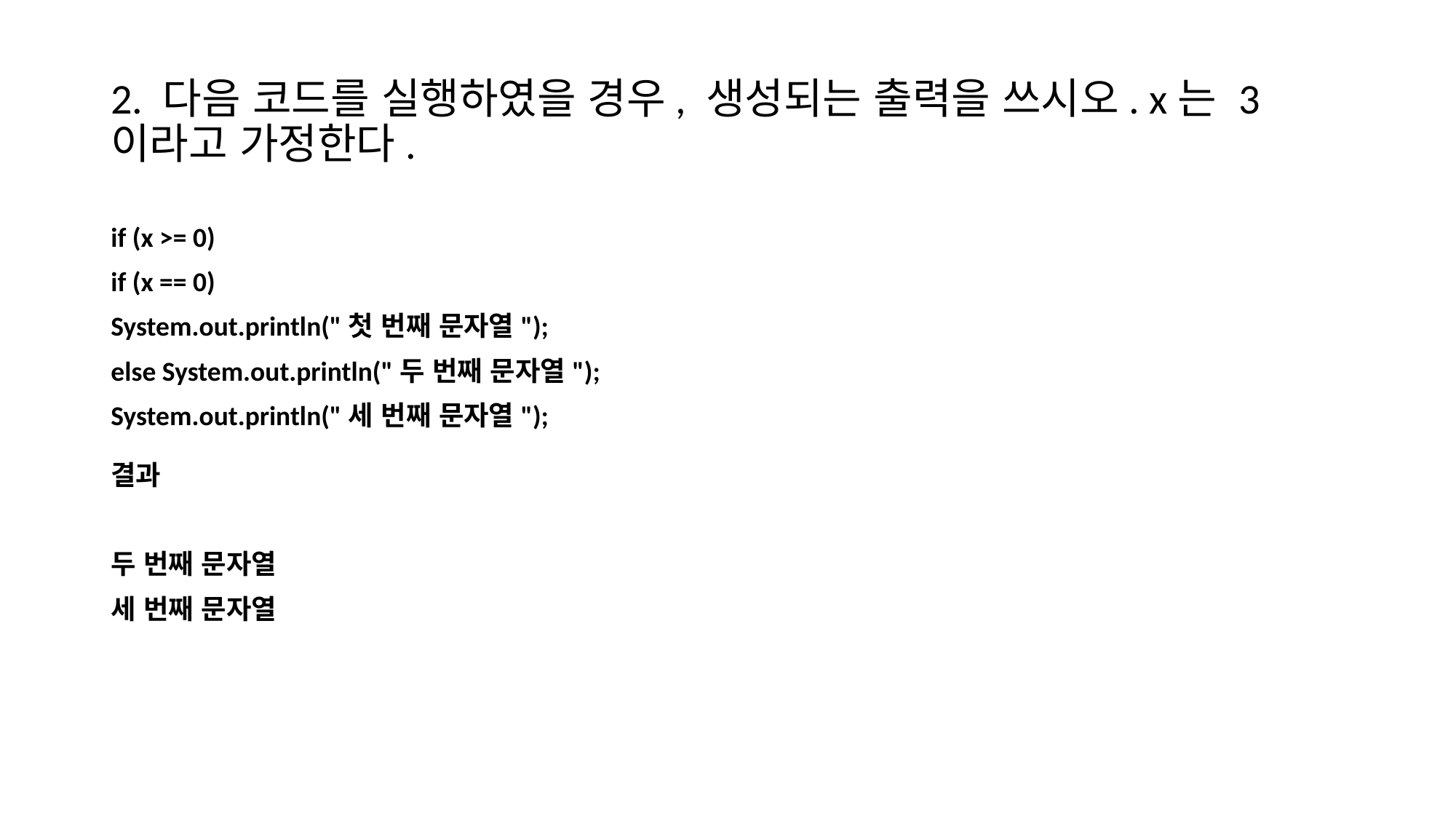

# 2. 다음 코드를 실행하였을 경우, 생성되는 출력을 쓰시오. x는 3이라고 가정한다.
if (x >= 0)
if (x == 0)
System.out.println("첫 번째 문자열");
else System.out.println("두 번째 문자열");
System.out.println("세 번째 문자열");

결과

두 번째 문자열
세 번째 문자열